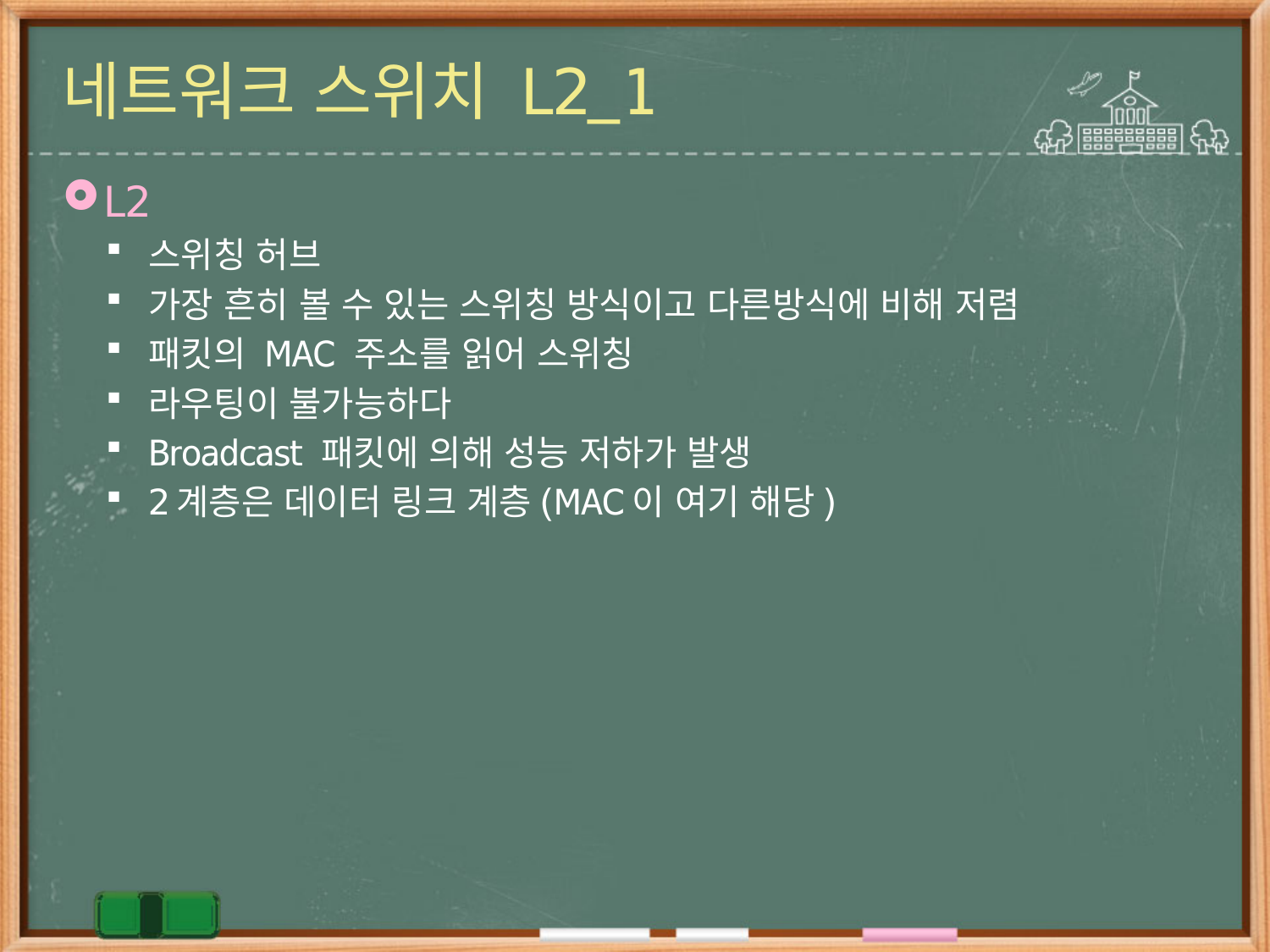

# 네트워크 스위치 L2_1
L2
스위칭 허브
가장 흔히 볼 수 있는 스위칭 방식이고 다른방식에 비해 저렴
패킷의 MAC 주소를 읽어 스위칭
라우팅이 불가능하다
Broadcast 패킷에 의해 성능 저하가 발생
2계층은 데이터 링크 계층(MAC이 여기 해당)